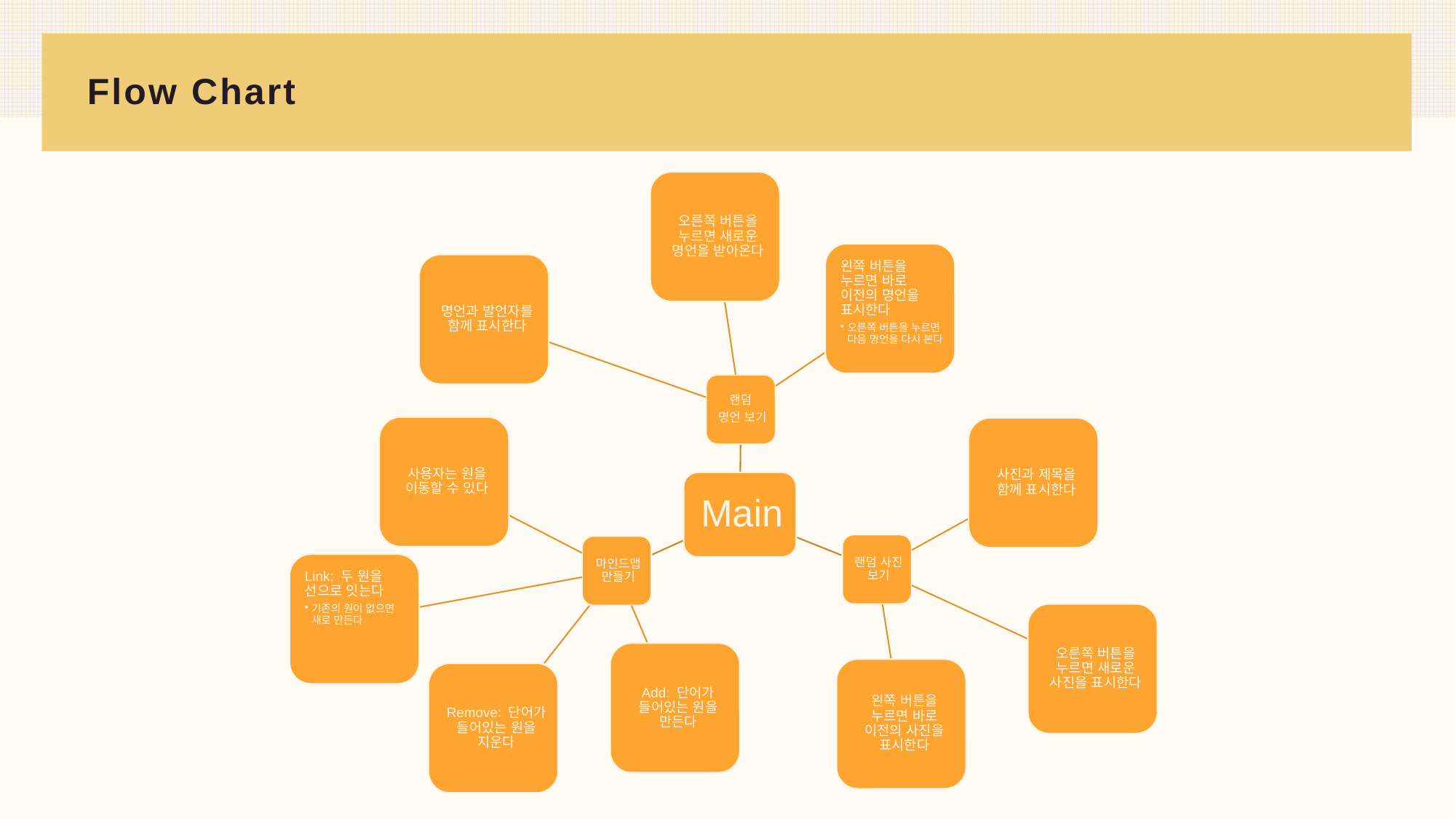

# Flow Chart
Main
랜덤
명언 보기
명언과 발언자를 함께 표시한다
오른쪽 버튼을 누르면 새로운 명언을 받아온다
왼쪽 버튼을 누르면 바로 이전의 명언을 표시한다
오른쪽 버튼을 누르면 다음 명언을 다시 본다
랜덤 사진 보기
사진과 제목을 함께 표시한다
오른쪽 버튼을 누르면 새로운 사진을 표시한다
왼쪽 버튼을 누르면 바로 이전의 사진을 표시한다
마인드맵 만들기
Add: 단어가 들어있는 원을 만든다
Remove: 단어가 들어있는 원을 지운다
Link: 두 원을 선으로 잇는다
기존의 원이 없으면 새로 만든다
사용자는 원을 이동할 수 있다